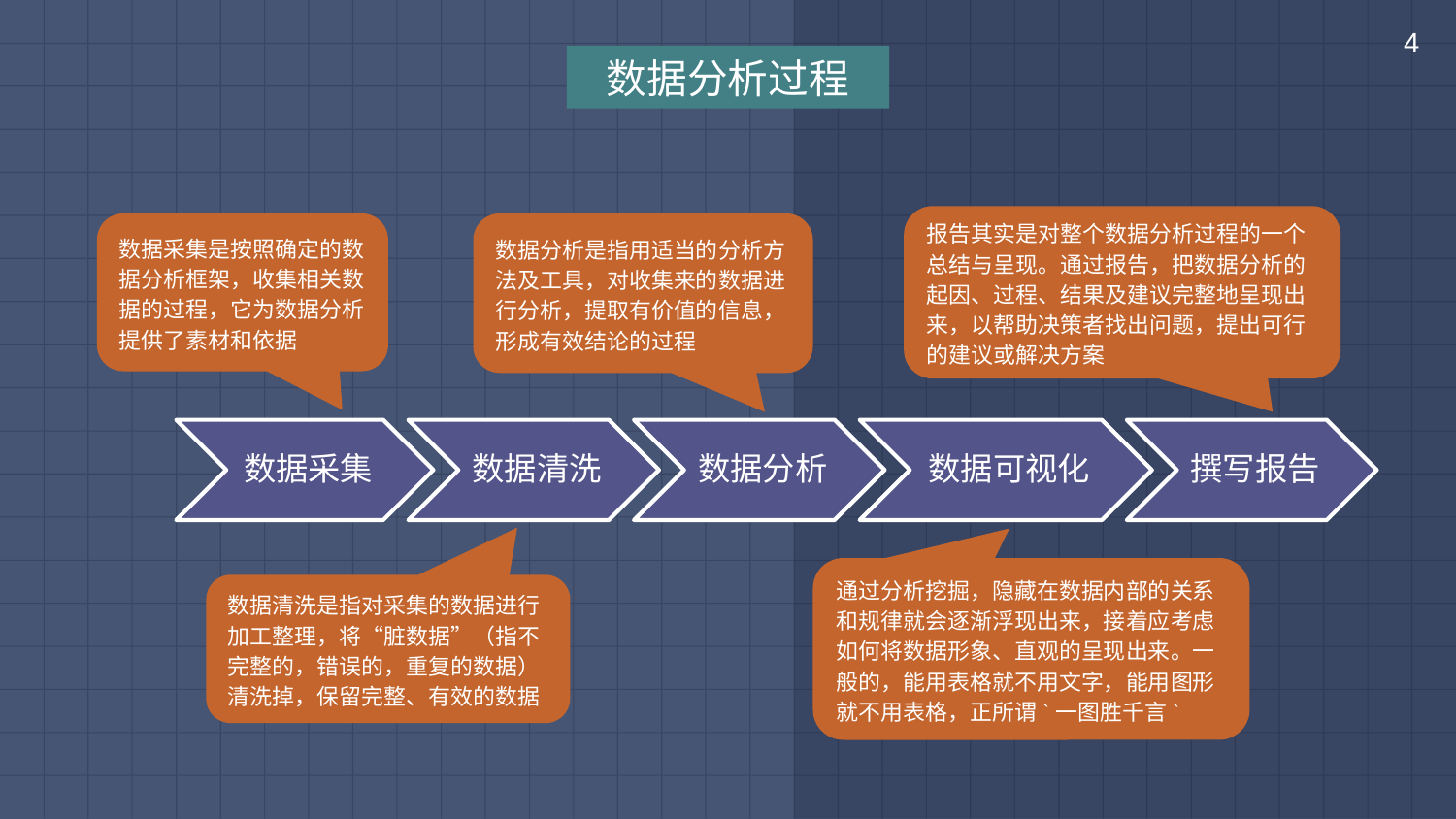

4
数据分析过程
报告其实是对整个数据分析过程的一个总结与呈现。通过报告，把数据分析的起因、过程、结果及建议完整地呈现出来，以帮助决策者找出问题，提出可行的建议或解决方案
数据采集是按照确定的数据分析框架，收集相关数据的过程，它为数据分析提供了素材和依据
数据分析是指用适当的分析方法及工具，对收集来的数据进行分析，提取有价值的信息，形成有效结论的过程
数据采集
数据清洗
数据分析
数据可视化
撰写报告
通过分析挖掘，隐藏在数据内部的关系和规律就会逐渐浮现出来，接着应考虑如何将数据形象、直观的呈现出来。一般的，能用表格就不用文字，能用图形就不用表格，正所谓`一图胜千言`
数据清洗是指对采集的数据进行加工整理，将“脏数据”（指不完整的，错误的，重复的数据） 清洗掉，保留完整、有效的数据